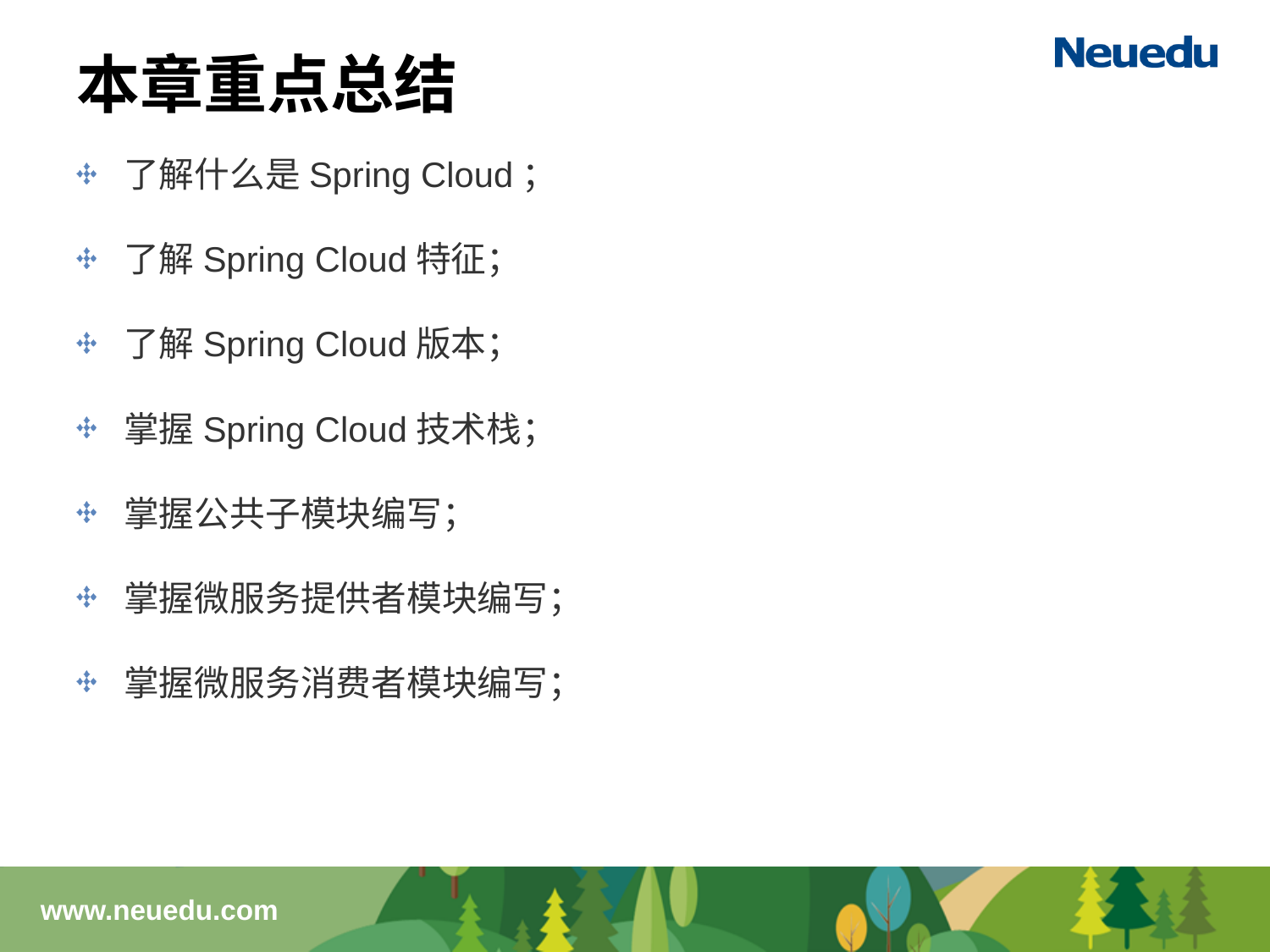

# 本章重点总结
了解什么是Spring Cloud；

了解Spring Cloud特征；

了解Spring Cloud版本；

掌握Spring Cloud技术栈；

掌握公共子模块编写；

掌握微服务提供者模块编写；

掌握微服务消费者模块编写；